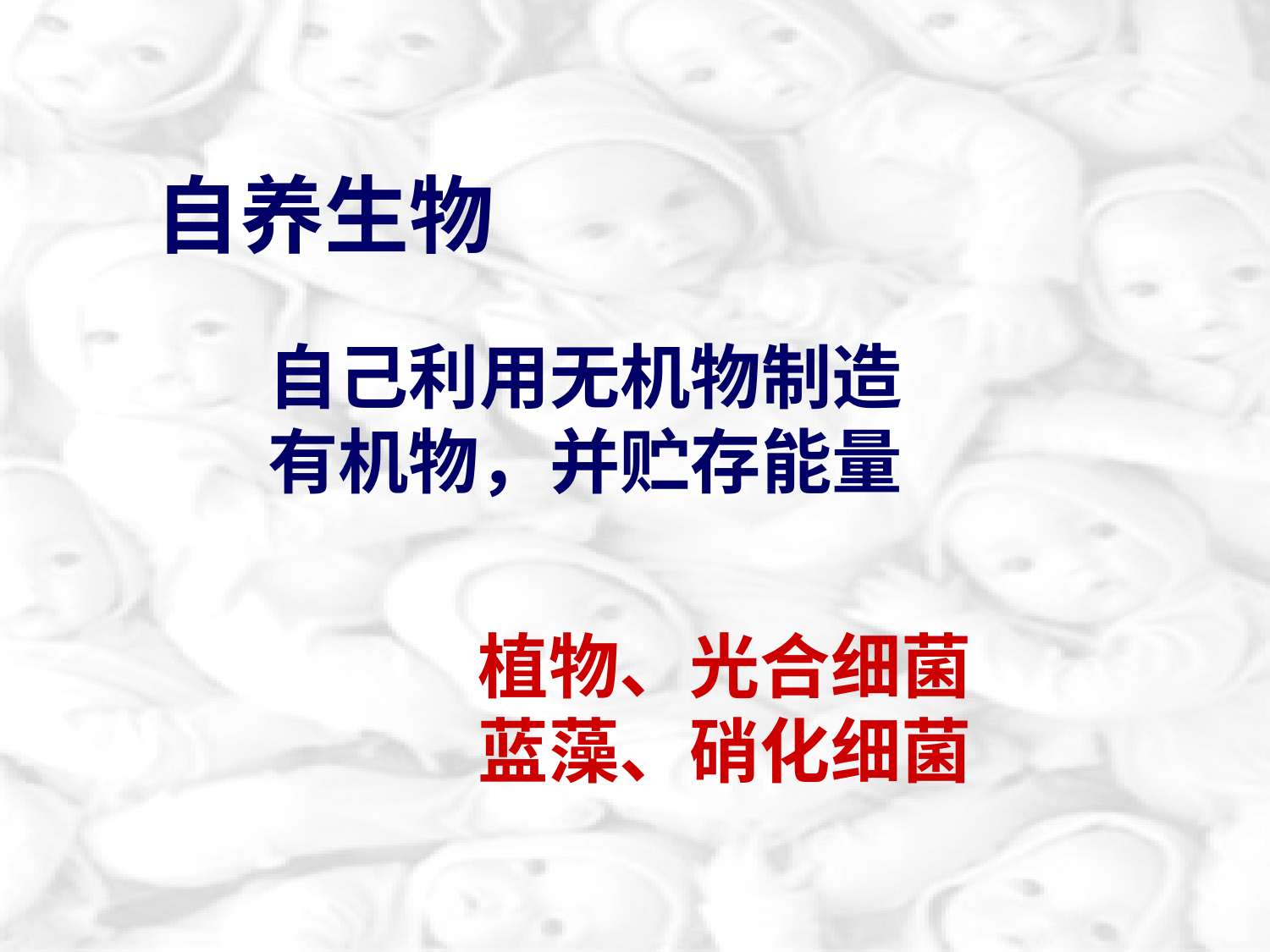

自养生物
自己利用无机物制造有机物，并贮存能量
植物、光合细菌蓝藻、硝化细菌